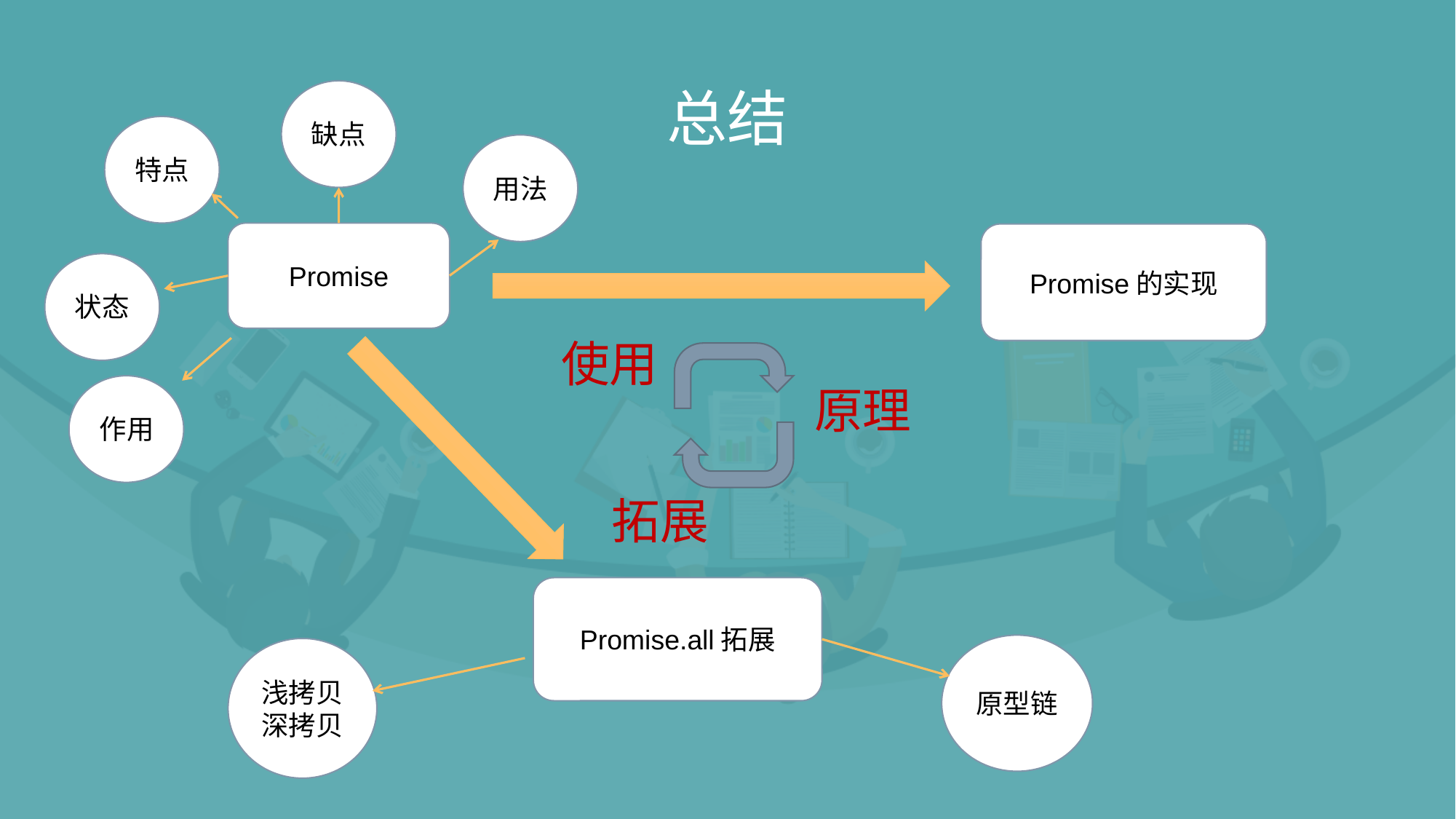

# 总结

缺点

特点
用法

Promise

Promise的实现
状态
使用

原理

作用

拓展

Promise.all拓展

浅拷贝
深拷贝
原型链